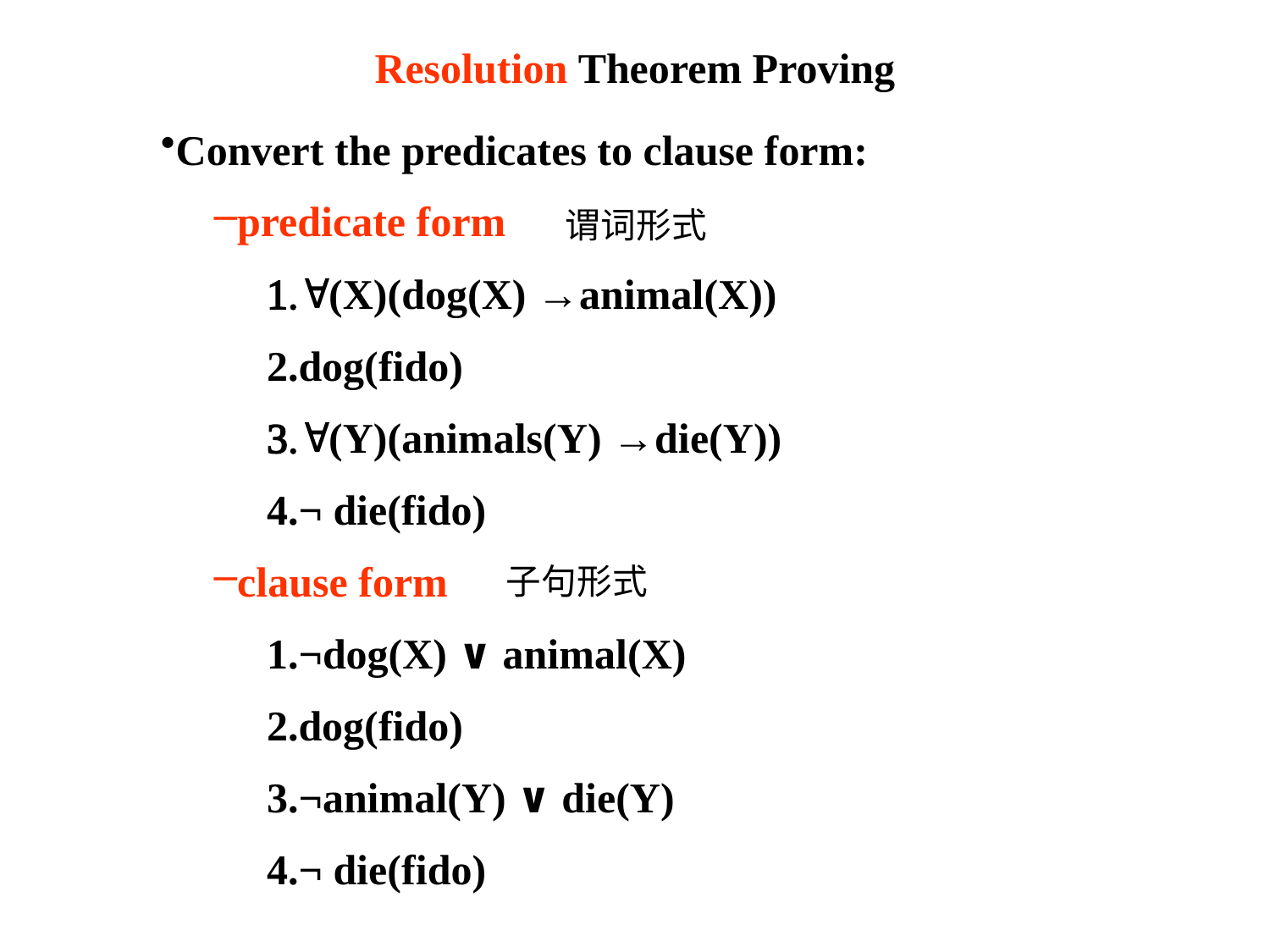

Resolution Theorem Proving
Convert the predicates to clause form:
predicate form
∀(X)(dog(X) →animal(X))
dog(fido)
∀(Y)(animals(Y) →die(Y))
¬ die(fido)
clause form
¬dog(X) ∨ animal(X)
dog(fido)
¬animal(Y) ∨ die(Y)
¬ die(fido)
谓词形式
子句形式